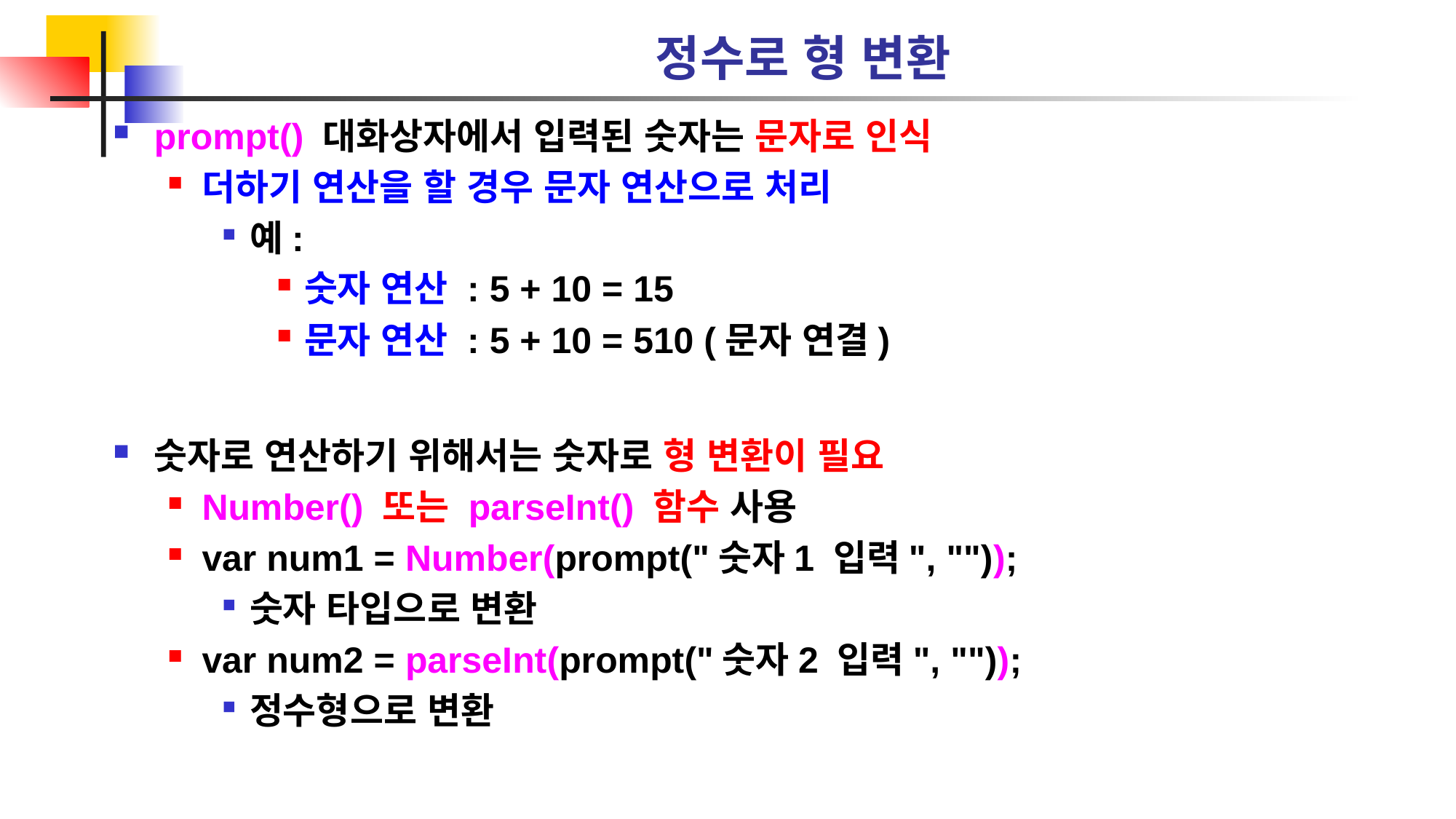

# 정수로 형 변환
prompt() 대화상자에서 입력된 숫자는 문자로 인식
더하기 연산을 할 경우 문자 연산으로 처리
예:
숫자 연산 : 5 + 10 = 15
문자 연산 : 5 + 10 = 510 (문자 연결)

숫자로 연산하기 위해서는 숫자로 형 변환이 필요
Number() 또는 parseInt() 함수 사용
var num1 = Number(prompt("숫자1 입력", ""));
숫자 타입으로 변환
var num2 = parseInt(prompt("숫자2 입력", ""));
정수형으로 변환